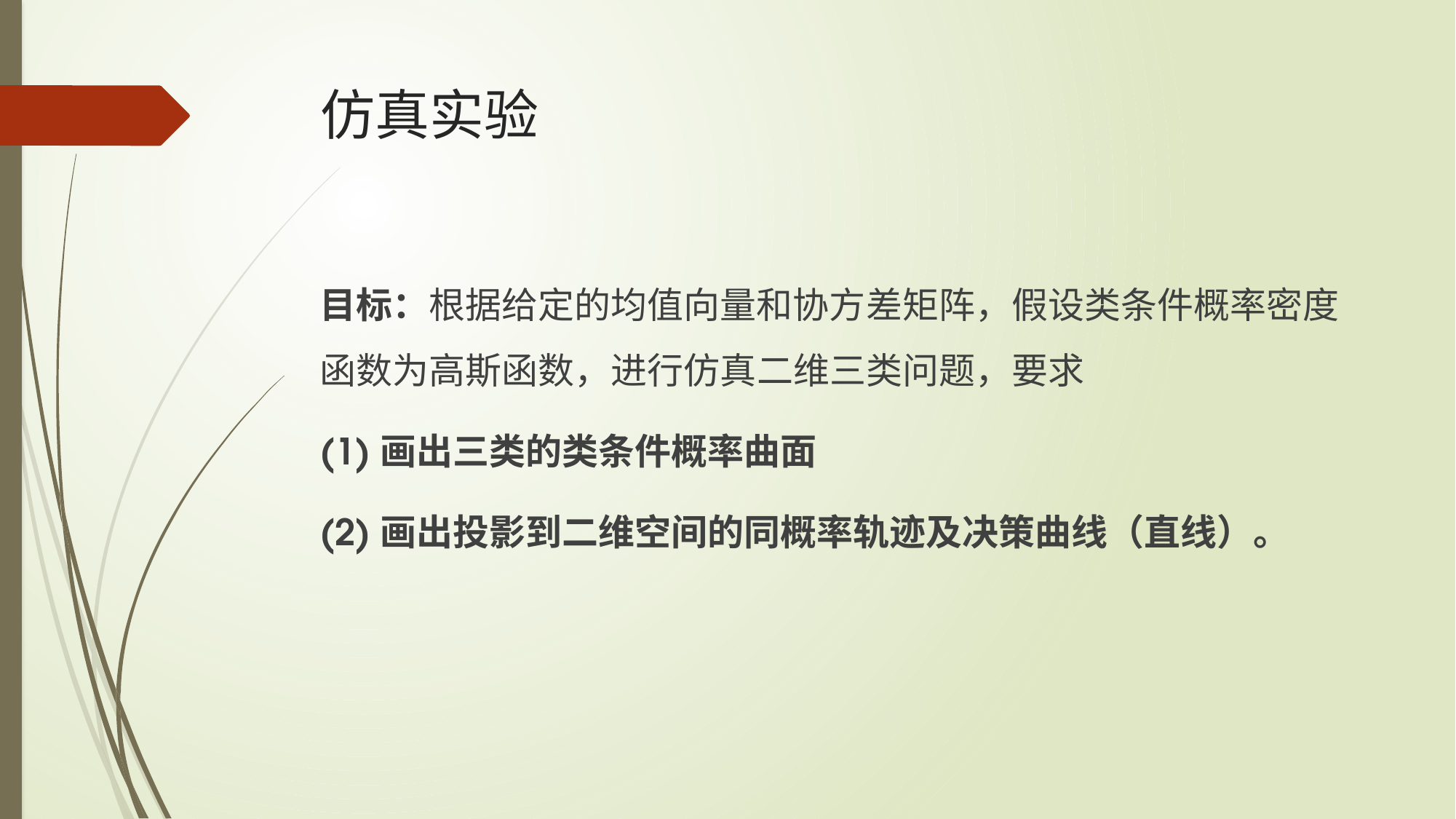

# 仿真实验
目标：根据给定的均值向量和协方差矩阵，假设类条件概率密度函数为高斯函数，进行仿真二维三类问题，要求
(1)画出三类的类条件概率曲面
(2)画出投影到二维空间的同概率轨迹及决策曲线（直线）。